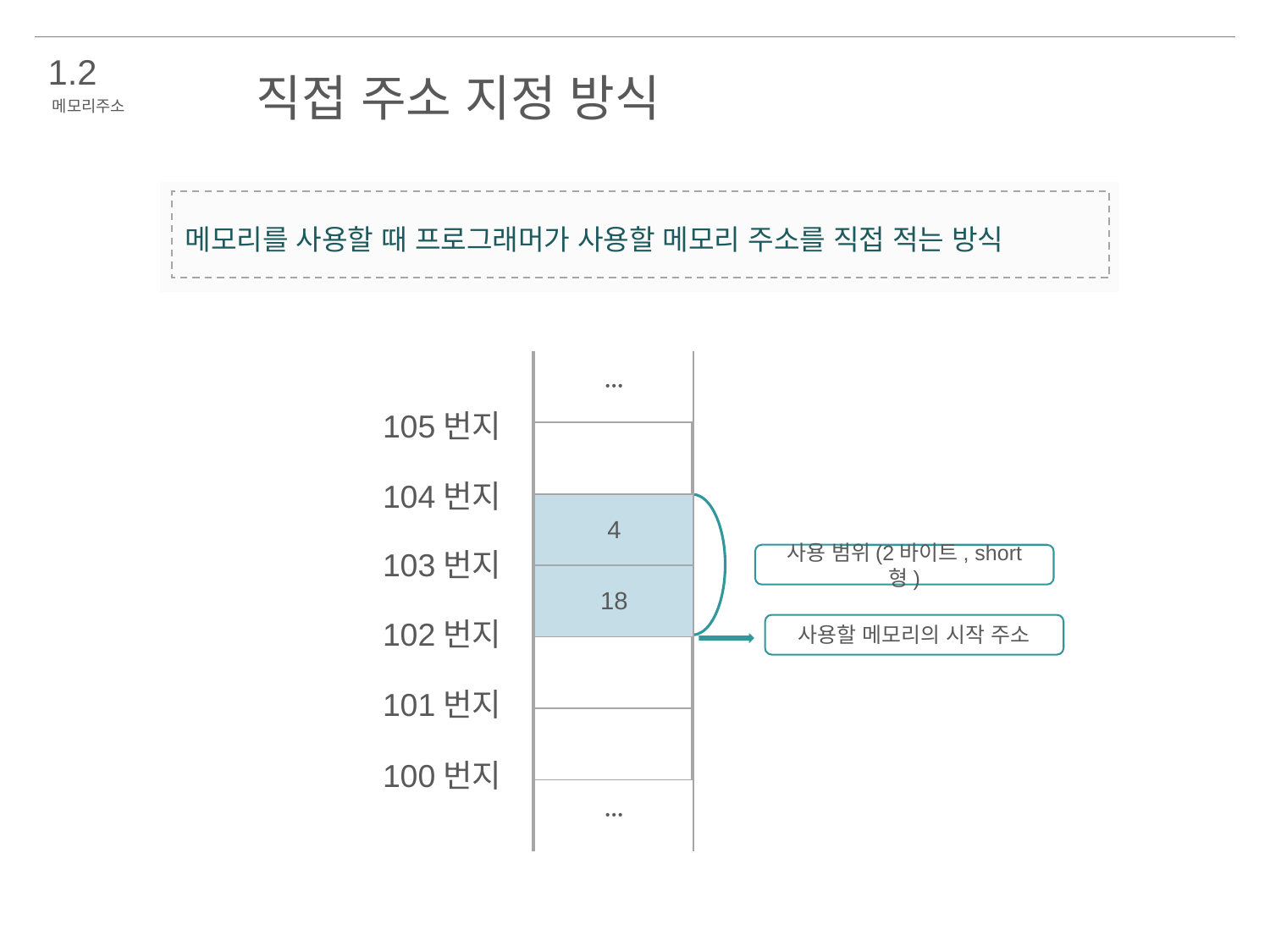

1.2
직접 주소 지정 방식
메모리주소

메모리를 사용할 때 프로그래머가 사용할 메모리 주소를 직접 적는 방식
| ··· |
| --- |
|  |
| 1042 |
|  |
|  |
| ··· |
| ··· |
| --- |
|  |
| 1042 |
|  |
|  |
| ··· |
| ··· |
| --- |
|  |
| 4 |
| 18 |
|  |
|  |
| ··· |
105번지
104번지

103번지
사용 범위(2바이트, short 형)
102번지
사용할 메모리의 시작 주소

101번지
100번지